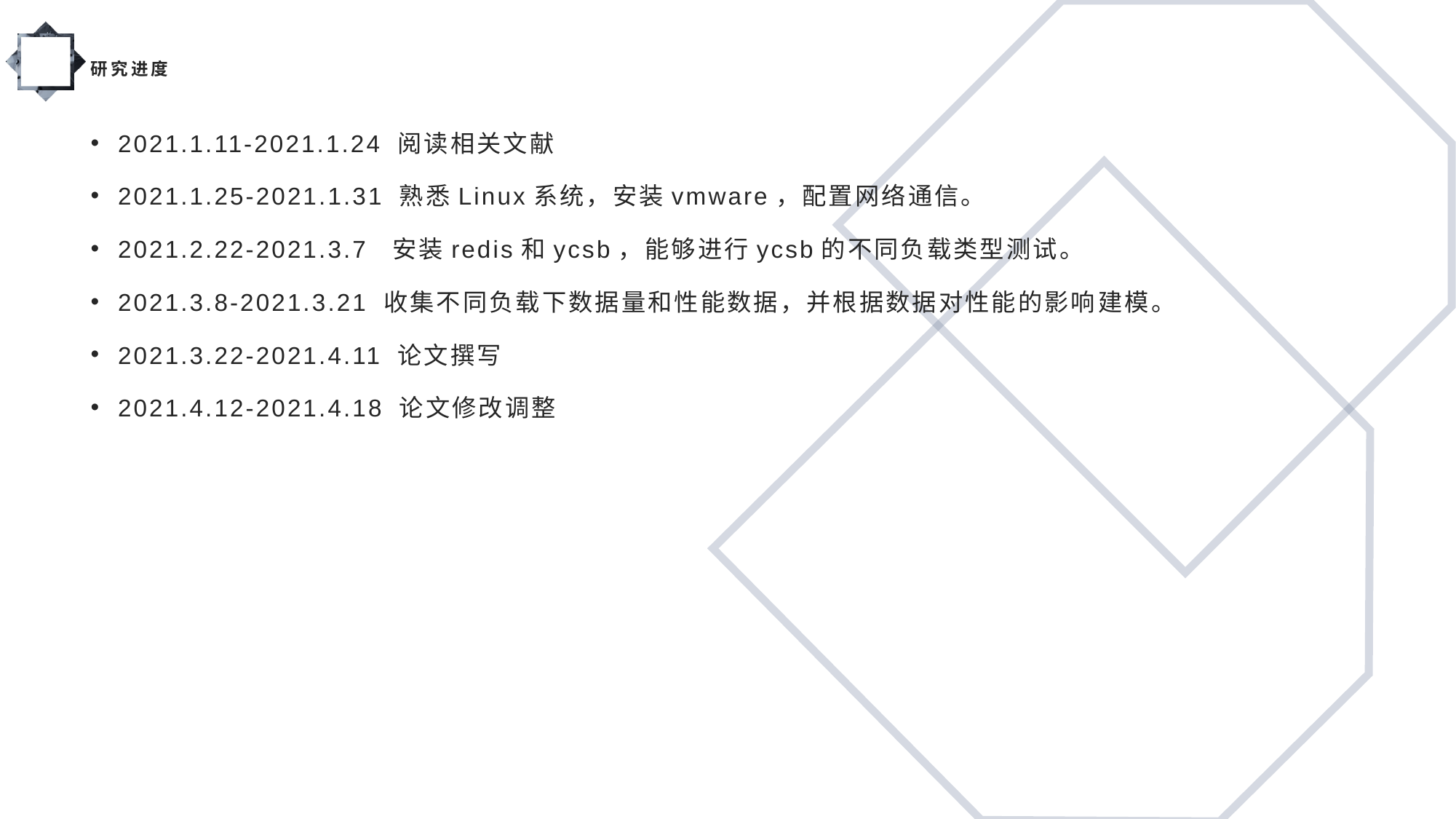

# 研究进度
2021.1.11-2021.1.24 阅读相关文献
2021.1.25-2021.1.31 熟悉Linux系统，安装vmware，配置网络通信。
2021.2.22-2021.3.7  安装redis和ycsb，能够进行ycsb的不同负载类型测试。
2021.3.8-2021.3.21 收集不同负载下数据量和性能数据，并根据数据对性能的影响建模。
2021.3.22-2021.4.11 论文撰写
2021.4.12-2021.4.18 论文修改调整